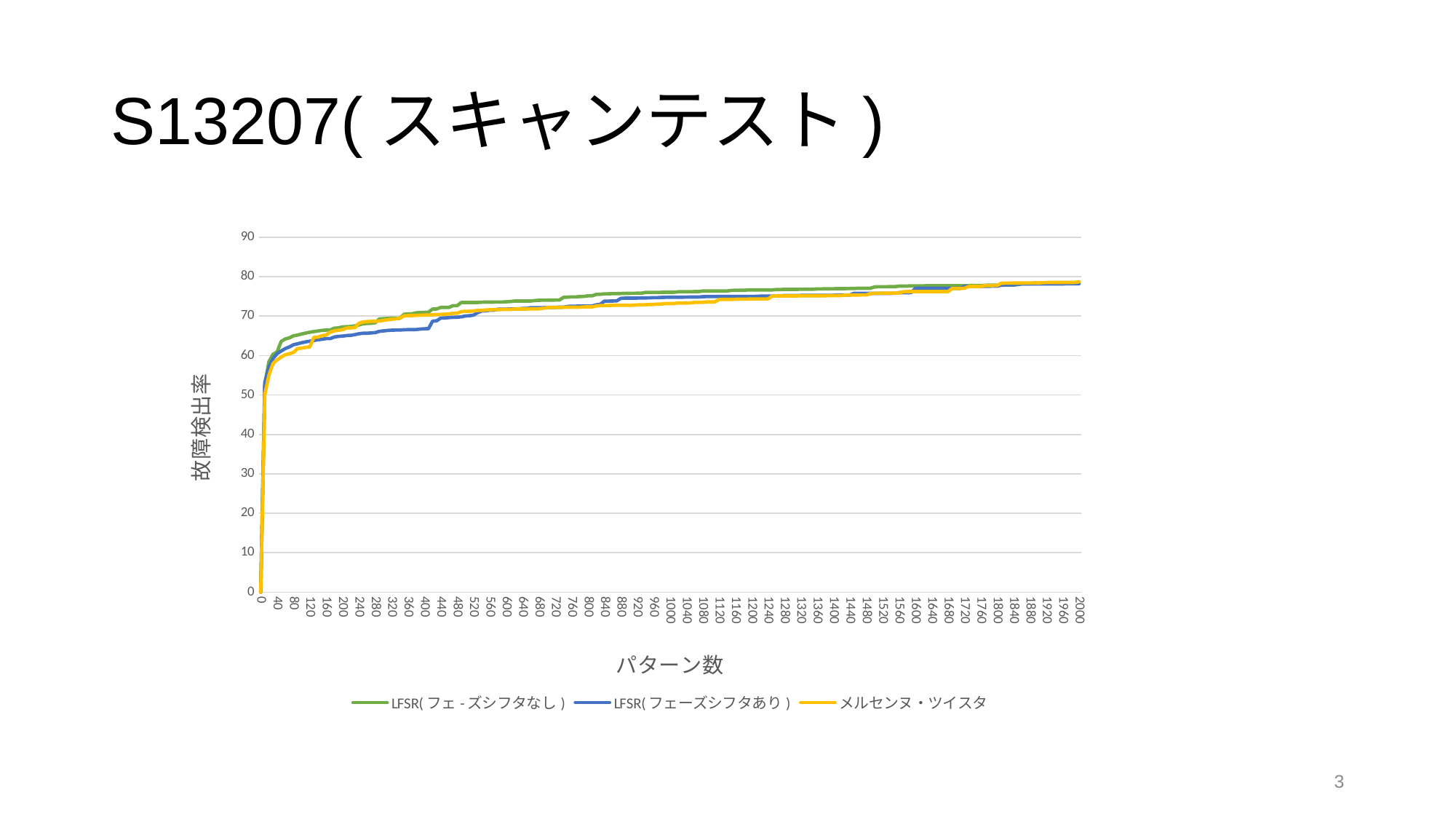

# S13207(スキャンテスト)

### Chart

| Category |  |  |  |
|---|---|---|---|
| 0 | 0.0 | 0.0 | 0.0 |
| 10 | 52.766174 | 53.122771 | 50.076413 |
| 20 | 58.420783 | 57.035148 | 55.017829 |
| 30 | 60.326028 | 59.246051 | 57.982683 |
| 40 | 60.90678 | 60.489047 | 58.909833 |
| 50 | 63.576162 | 61.151302 | 59.612834 |
| 60 | 64.197659 | 61.772799 | 60.203767 |
| 70 | 64.482933 | 62.18034 | 60.468674 |
| 80 | 65.012735 | 62.740707 | 60.794699 |
| 90 | 65.196133 | 62.985229 | 61.762607 |
| 100 | 65.47122 | 63.250124 | 61.895061 |
| 110 | 65.70555 | 63.474274 | 62.058073 |
| 120 | 65.919507 | 63.647479 | 62.190521 |
| 130 | 66.092718 | 63.83087 | 64.625573 |
| 140 | 66.245544 | 64.014268 | 64.686704 |
| 150 | 66.388178 | 64.136529 | 65.053487 |
| 160 | 66.459501 | 64.299542 | 65.216506 |
| 170 | 66.490066 | 64.299542 | 65.960264 |
| 180 | 66.938359 | 64.707077 | 66.265917 |
| 190 | 67.019868 | 64.870095 | 66.408563 |
| 200 | 67.274582 | 64.931226 | 66.571575 |
| 210 | 67.31533400000001 | 65.073866 | 66.968924 |
| 220 | 67.366278 | 65.12481 | 67.009676 |
| 230 | 67.529291 | 65.298009 | 67.091191 |
| 240 | 67.753434 | 65.532351 | 68.19154 |
| 250 | 68.069279 | 65.654612 | 68.517578 |
| 260 | 68.140602 | 65.664798 | 68.609273 |
| 270 | 68.181354 | 65.736115 | 68.670404 |
| 280 | 68.334186 | 65.827811 | 68.700969 |
| 290 | 69.291902 | 66.143656 | 68.741721 |
| 300 | 69.34284 | 66.25573 | 68.925118 |
| 310 | 69.414163 | 66.367805 | 69.088131 |
| 320 | 69.45492 | 66.439128 | 69.220579 |
| 330 | 69.45492 | 66.469693 | 69.302088 |
| 340 | 69.45492 | 66.469693 | 69.475293 |
| 350 | 70.463574 | 66.551197 | 70.056033 |
| 360 | 70.55527 | 66.581762 | 70.127356 |
| 370 | 70.575649 | 66.591954 | 70.147729 |
| 380 | 70.840549 | 66.602141 | 70.208865 |
| 390 | 70.90168 | 66.724402 | 70.219052 |
| 400 | 70.952624 | 66.795719 | 70.269996 |
| 410 | 70.993376 | 66.805911 | 70.280182 |
| 420 | 71.798265 | 68.721342 | 70.331126 |
| 430 | 71.808457 | 68.813038 | 70.412636 |
| 440 | 72.205806 | 69.516051 | 70.433009 |
| 450 | 72.226185 | 69.536424 | 70.494139 |
| 460 | 72.226185 | 69.628119 | 70.565462 |
| 470 | 72.654104 | 69.699442 | 70.708096 |
| 480 | 72.654104 | 69.730008 | 70.718288 |
| 490 | 73.448801 | 69.811511 | 71.136016 |
| 500 | 73.458993 | 70.03566 | 71.217525 |
| 510 | 73.458993 | 70.096791 | 71.237898 |
| 520 | 73.458993 | 70.259809 | 71.319413 |
| 530 | 73.46918 | 70.871115 | 71.441674 |
| 540 | 73.520124 | 71.299028 | 71.472239 |
| 550 | 73.550689 | 71.339786 | 71.543556 |
| 560 | 73.550689 | 71.502805 | 71.625066 |
| 570 | 73.571062 | 71.53337 | 71.645439 |
| 580 | 73.581254 | 71.747327 | 71.645439 |
| 590 | 73.581254 | 71.7677 | 71.696383 |
| 600 | 73.642385 | 71.777892 | 71.706569 |
| 610 | 73.703516 | 71.788079 | 71.706569 |
| 620 | 73.815584 | 71.808457 | 71.777892 |
| 630 | 73.815584 | 71.839023 | 71.808457 |
| 640 | 73.835969 | 71.930718 | 71.808457 |
| 650 | 73.835969 | 71.940911 | 71.808457 |
| 660 | 73.835969 | 72.124302 | 71.82883 |
| 670 | 73.948038 | 72.134489 | 71.849209 |
| 680 | 74.029547 | 72.134489 | 71.849209 |
| 690 | 74.039733 | 72.144675 | 71.981657 |
| 700 | 74.049926 | 72.195619 | 72.175241 |
| 710 | 74.060112 | 72.215998 | 72.195619 |
| 720 | 74.080491 | 72.226185 | 72.205806 |
| 730 | 74.080491 | 72.25675 | 72.205806 |
| 740 | 74.763119 | 72.277129 | 72.246563 |
| 750 | 74.803871 | 72.450328 | 72.246563 |
| 760 | 74.875188 | 72.521651 | 72.246563 |
| 770 | 74.875188 | 72.521651 | 72.266936 |
| 780 | 74.977076 | 72.542024 | 72.266936 |
| 790 | 75.007641 | 72.542024 | 72.338259 |
| 800 | 75.150281 | 72.552216 | 72.348446 |
| 810 | 75.160468 | 72.572589 | 72.348446 |
| 820 | 75.506878 | 72.857869 | 72.582781 |
| 830 | 75.537443 | 73.010695 | 72.684669 |
| 840 | 75.649518 | 73.795211 | 72.684669 |
| 850 | 75.659704 | 73.805404 | 72.694856 |
| 860 | 75.700462 | 73.835969 | 72.7458 |
| 870 | 75.700462 | 73.856342 | 72.755986 |
| 880 | 75.731027 | 74.508405 | 72.766173 |
| 890 | 75.781965 | 74.559349 | 72.766173 |
| 900 | 75.781965 | 74.569535 | 72.786552 |
| 910 | 75.792158 | 74.579728 | 72.786552 |
| 920 | 75.802344 | 74.579728 | 72.837496 |
| 930 | 75.802344 | 74.600101 | 72.878247 |
| 940 | 76.006114 | 74.620479 | 72.888434 |
| 950 | 76.016301 | 74.630666 | 72.949564 |
| 960 | 76.016301 | 74.691796 | 72.959757 |
| 970 | 76.016301 | 74.691796 | 73.04126 |
| 980 | 76.026487 | 74.74274 | 73.061639 |
| 990 | 76.03668 | 74.773306 | 73.183906 |
| 1000 | 76.046866 | 74.783492 | 73.183906 |
| 1010 | 76.046866 | 74.803871 | 73.194087 |
| 1020 | 76.169127 | 74.803871 | 73.316354 |
| 1030 | 76.169127 | 74.814057 | 73.32654 |
| 1040 | 76.179314 | 74.82425 | 73.32654 |
| 1050 | 76.209885 | 74.844623 | 73.346919 |
| 1060 | 76.220071 | 74.844623 | 73.479366 |
| 1070 | 76.220071 | 74.844623 | 73.479366 |
| 1080 | 76.362711 | 74.926138 | 73.479366 |
| 1090 | 76.362711 | 74.956703 | 73.61182 |
| 1100 | 76.372898 | 74.966884 | 73.61182 |
| 1110 | 76.372898 | 74.966884 | 73.61182 |
| 1120 | 76.38309 | 74.977076 | 74.212939 |
| 1130 | 76.38309 | 74.977076 | 74.233317 |
| 1140 | 76.38309 | 74.977076 | 74.233317 |
| 1150 | 76.525724 | 74.987268 | 74.243504 |
| 1160 | 76.556289 | 74.987268 | 74.263883 |
| 1170 | 76.556289 | 74.987268 | 74.304634 |
| 1180 | 76.556289 | 74.987268 | 74.314821 |
| 1190 | 76.627612 | 74.987268 | 74.314821 |
| 1200 | 76.627612 | 74.987268 | 74.365771 |
| 1210 | 76.627612 | 75.017828 | 74.365771 |
| 1220 | 76.627612 | 75.058585 | 74.365771 |
| 1230 | 76.627612 | 75.058585 | 74.365771 |
| 1240 | 76.627612 | 75.058585 | 74.365771 |
| 1250 | 76.647985 | 75.068772 | 75.089151 |
| 1260 | 76.739681 | 75.150281 | 75.119716 |
| 1270 | 76.739681 | 75.191033 | 75.129902 |
| 1280 | 76.790625 | 75.201225 | 75.129902 |
| 1290 | 76.790625 | 75.211412 | 75.129902 |
| 1300 | 76.790625 | 75.231791 | 75.129902 |
| 1310 | 76.790625 | 75.231791 | 75.140095 |
| 1320 | 76.800817 | 75.241977 | 75.140095 |
| 1330 | 76.811004 | 75.241977 | 75.140095 |
| 1340 | 76.82119 | 75.241977 | 75.160468 |
| 1350 | 76.831383 | 75.252163 | 75.17066 |
| 1360 | 76.892513 | 75.252163 | 75.17066 |
| 1370 | 76.892513 | 75.252163 | 75.17066 |
| 1380 | 76.933265 | 75.292921 | 75.17066 |
| 1390 | 76.933265 | 75.292921 | 75.201225 |
| 1400 | 76.943457 | 75.292921 | 75.211412 |
| 1410 | 76.96383 | 75.354052 | 75.221598 |
| 1420 | 76.96383 | 75.354052 | 75.221598 |
| 1430 | 76.974022 | 75.354052 | 75.333673 |
| 1440 | 77.004588 | 75.354052 | 75.333673 |
| 1450 | 77.004588 | 75.771779 | 75.354052 |
| 1460 | 77.065718 | 75.771779 | 75.354052 |
| 1470 | 77.065718 | 75.781965 | 75.374424 |
| 1480 | 77.065718 | 75.781965 | 75.374424 |
| 1490 | 77.065718 | 75.781965 | 75.710648 |
| 1500 | 77.401936 | 75.781965 | 75.771779 |
| 1510 | 77.463067 | 75.781965 | 75.802344 |
| 1520 | 77.463067 | 75.781965 | 75.812531 |
| 1530 | 77.463067 | 75.781965 | 75.812531 |
| 1540 | 77.473253 | 75.781965 | 75.822723 |
| 1550 | 77.473253 | 75.792158 | 75.863475 |
| 1560 | 77.605706 | 75.95517 | 75.873661 |
| 1570 | 77.605706 | 75.95517 | 76.158941 |
| 1580 | 77.626085 | 75.95517 | 76.230258 |
| 1590 | 77.687216 | 75.975549 | 76.230258 |
| 1600 | 77.687216 | 77.055526 | 76.230258 |
| 1610 | 77.687216 | 77.065718 | 76.230258 |
| 1620 | 77.687216 | 77.065718 | 76.230258 |
| 1630 | 77.697402 | 77.065718 | 76.230258 |
| 1640 | 77.697402 | 77.065718 | 76.230258 |
| 1650 | 77.697402 | 77.065718 | 76.230258 |
| 1660 | 77.707589 | 77.065718 | 76.230258 |
| 1670 | 77.707589 | 77.065718 | 76.230258 |
| 1680 | 77.707589 | 77.065718 | 76.230258 |
| 1690 | 77.707589 | 77.065718 | 77.014774 |
| 1700 | 77.717781 | 77.065718 | 77.024961 |
| 1710 | 77.717781 | 77.065718 | 77.024961 |
| 1720 | 77.717781 | 77.534389 | 77.065718 |
| 1730 | 77.717781 | 77.534389 | 77.503824 |
| 1740 | 77.758533 | 77.534389 | 77.534389 |
| 1750 | 77.768719 | 77.544576 | 77.534389 |
| 1760 | 77.768719 | 77.544576 | 77.534389 |
| 1770 | 77.809477 | 77.544576 | 77.768719 |
| 1780 | 77.840042 | 77.575141 | 77.768719 |
| 1790 | 77.840042 | 77.585328 | 77.768719 |
| 1800 | 77.840042 | 77.585328 | 77.778912 |
| 1810 | 77.840042 | 77.880794 | 78.349465 |
| 1820 | 77.860415 | 77.931738 | 78.369844 |
| 1830 | 77.860415 | 77.941924 | 78.369844 |
| 1840 | 77.860415 | 77.941924 | 78.400409 |
| 1850 | 77.982676 | 78.115129 | 78.410596 |
| 1860 | 78.196639 | 78.145695 | 78.410596 |
| 1870 | 78.196639 | 78.155887 | 78.420782 |
| 1880 | 78.206825 | 78.155887 | 78.420782 |
| 1890 | 78.430974 | 78.166074 | 78.420782 |
| 1900 | 78.430974 | 78.166074 | 78.430974 |
| 1910 | 78.430974 | 78.166074 | 78.471726 |
| 1920 | 78.430974 | 78.166074 | 78.52267 |
| 1930 | 78.430974 | 78.166074 | 78.52267 |
| 1940 | 78.481913 | 78.166074 | 78.52267 |
| 1950 | 78.481913 | 78.17626 | 78.532857 |
| 1960 | 78.481913 | 78.17626 | 78.532857 |
| 1970 | 78.481913 | 78.186452 | 78.532857 |
| 1980 | 78.481913 | 78.196639 | 78.532857 |
| 1990 | 78.481913 | 78.196639 | 78.543043 |
| 2000 | 78.481913 | 78.217018 | 78.706062 |
3